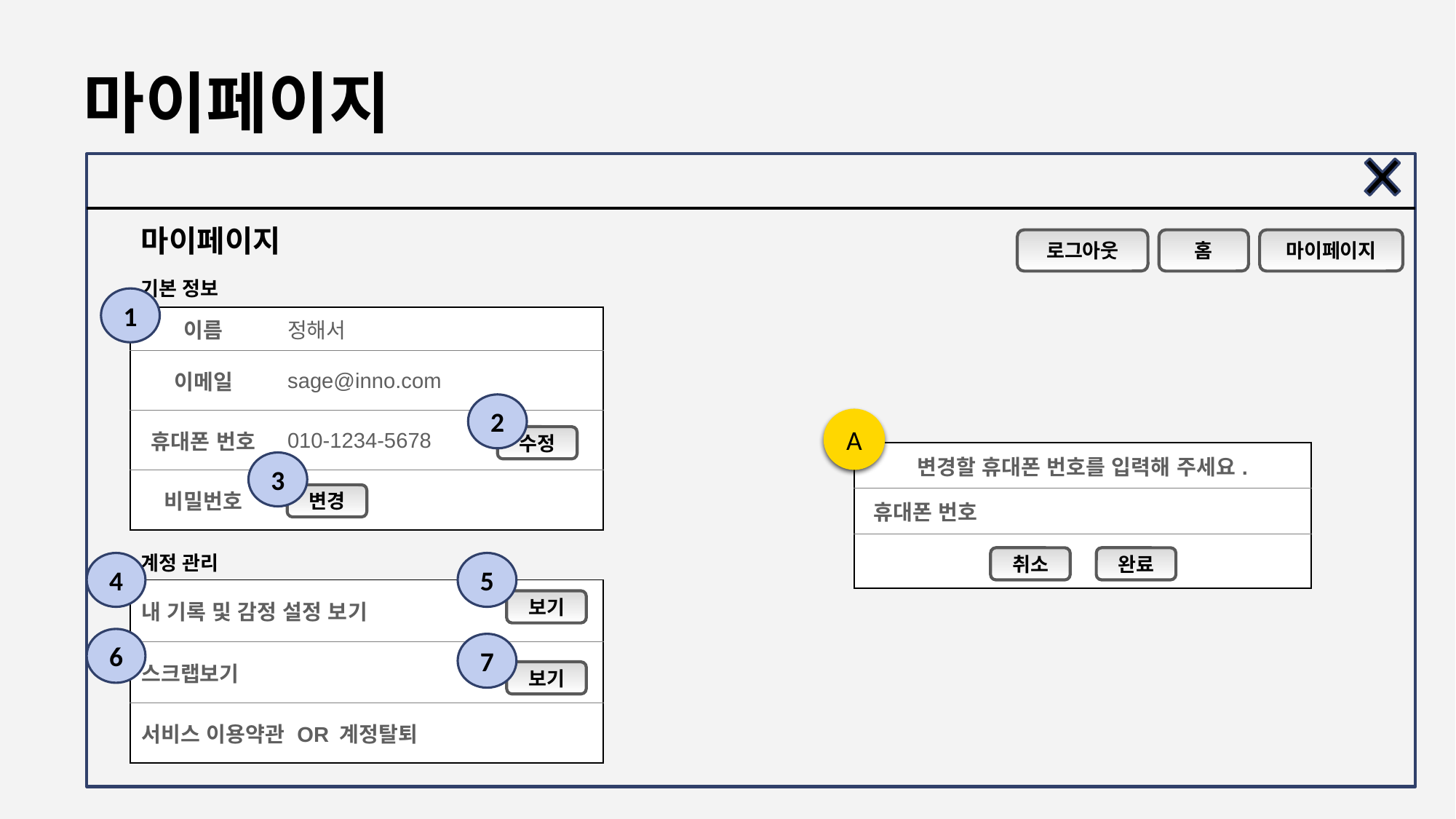

# 마이페이지

마이페이지
로그아웃
홈
마이페이지
기본 정보
1
| 이름 | 정해서 |  |
| --- | --- | --- |
| 이메일 | sage@inno.com |  |
| 휴대폰 번호 | 010-1234-5678 |  |
| 비밀번호 |  |  |
2
A
수정
| 변경할 휴대폰 번호를 입력해 주세요. |  |  |
| --- | --- | --- |
| 휴대폰 번호 |  |  |
|  |  |  |
3
변경
계정 관리
취소
완료
4
5
| 내 기록 및 감정 설정 보기 |
| --- |
| 스크랩보기 |
| 서비스 이용약관 OR 계정탈퇴 |
보기
6
7
보기